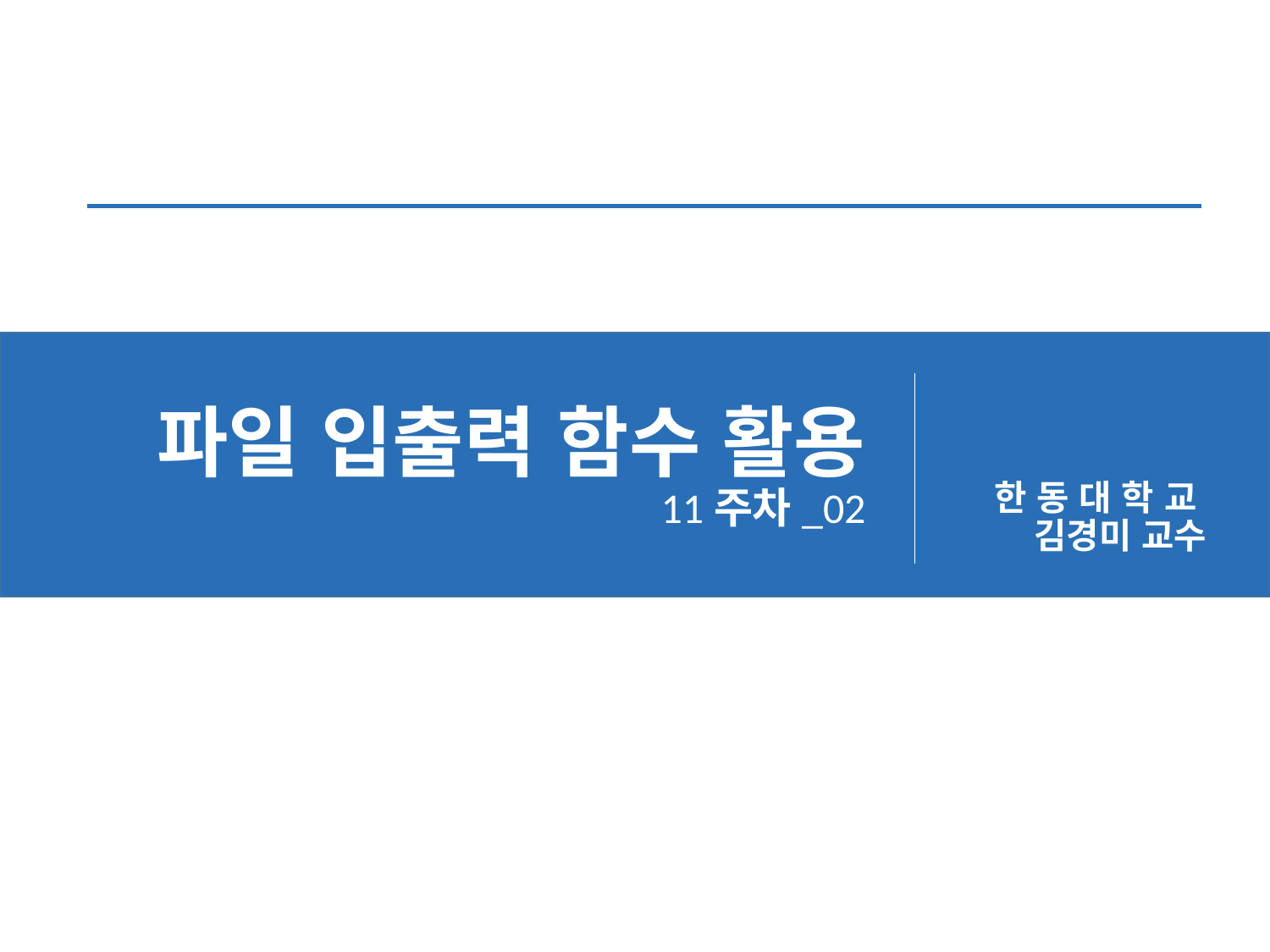

# 파일 입출력 함수 활용 11주차_02
한 동 대 학 교
김경미 교수